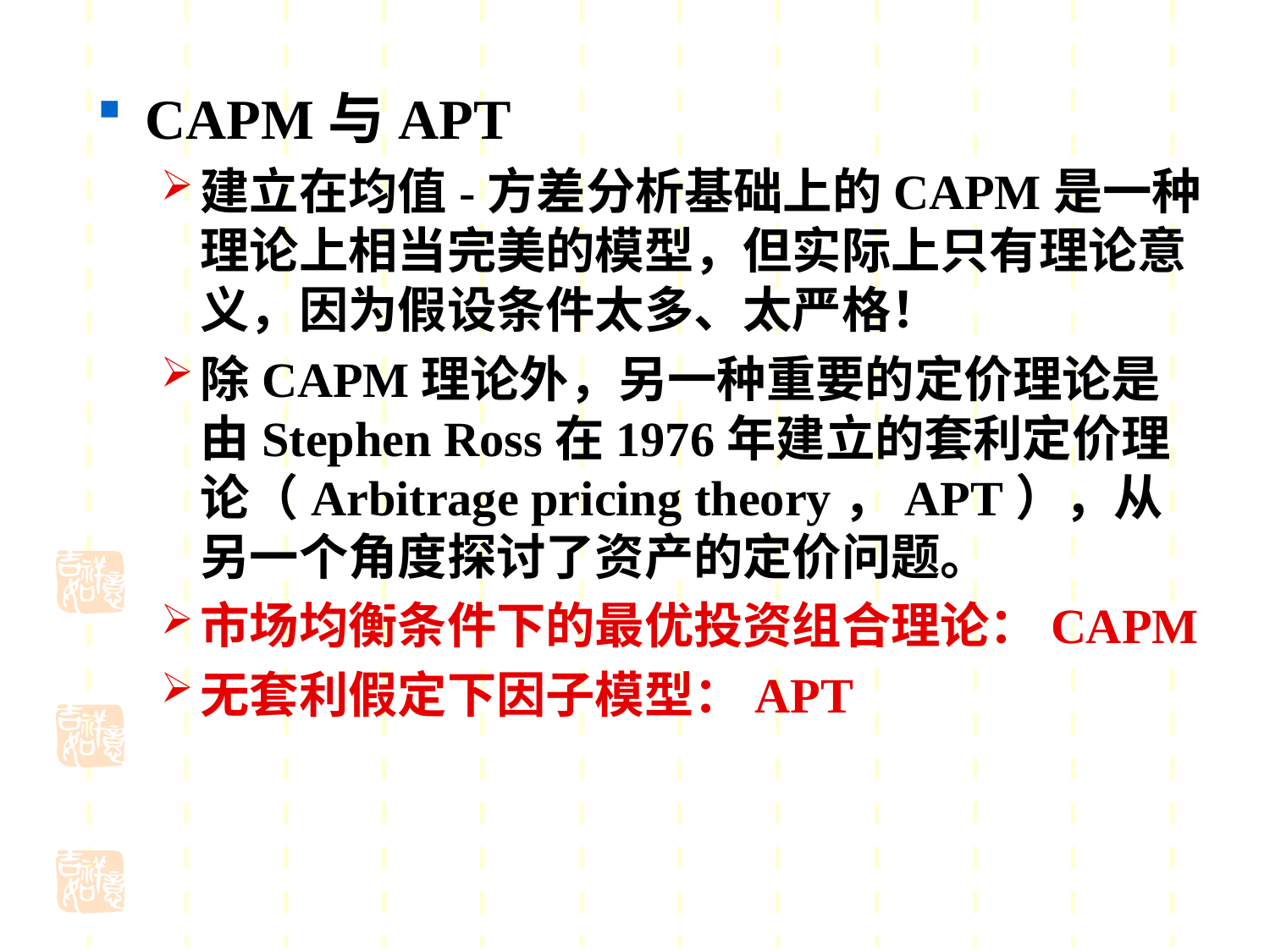

CAPM与APT
建立在均值-方差分析基础上的CAPM是一种理论上相当完美的模型，但实际上只有理论意义，因为假设条件太多、太严格！
除CAPM理论外，另一种重要的定价理论是由Stephen Ross在1976年建立的套利定价理论（Arbitrage pricing theory，APT），从另一个角度探讨了资产的定价问题。
市场均衡条件下的最优投资组合理论：CAPM
无套利假定下因子模型：APT